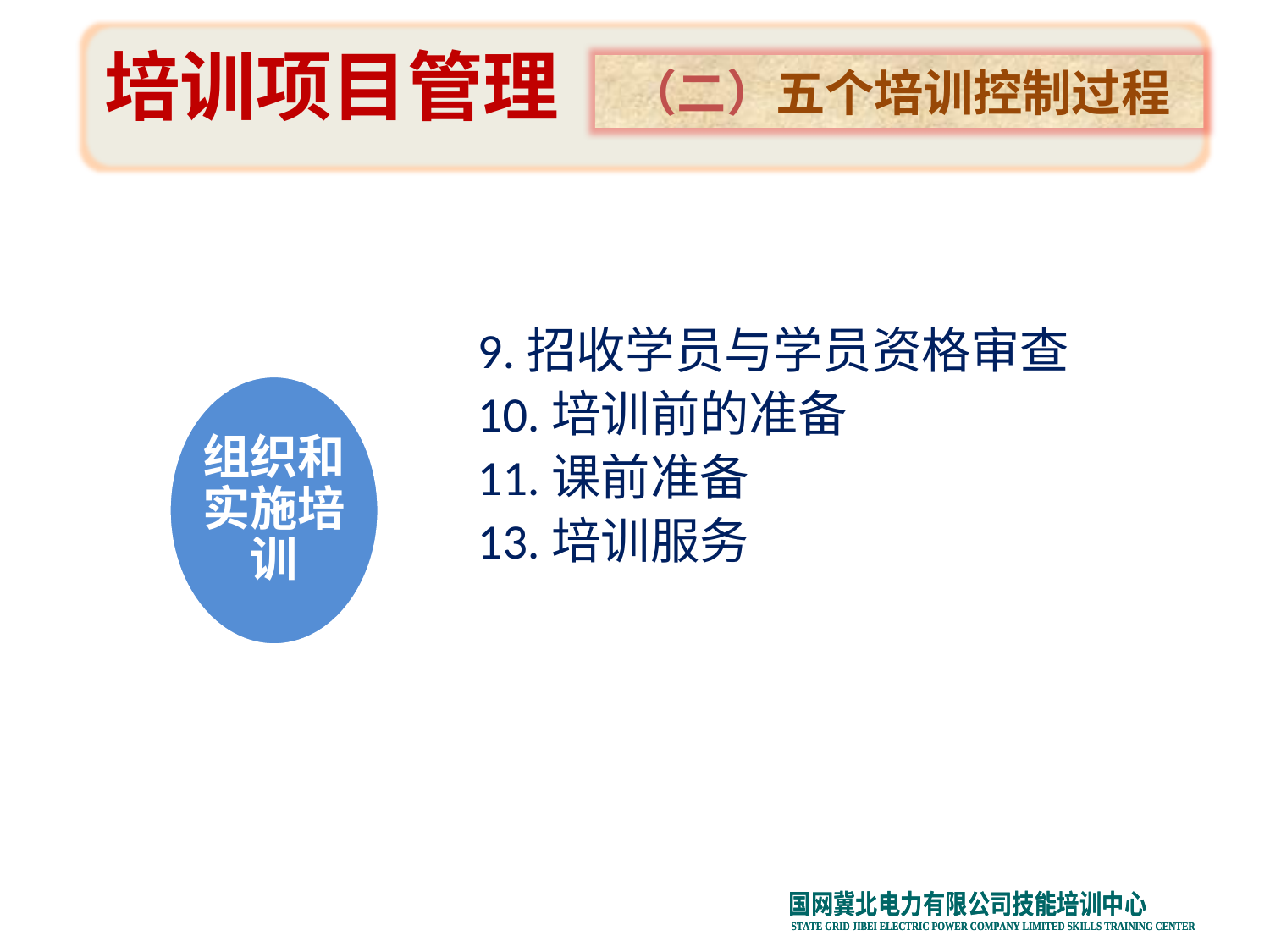

培训项目管理
（二）五个培训控制过程
某电信行业岗前培训计划

组织和实施培训

9.招收学员与学员资格审查
10.培训前的准备
11.课前准备
13.培训服务

教

材

开

发